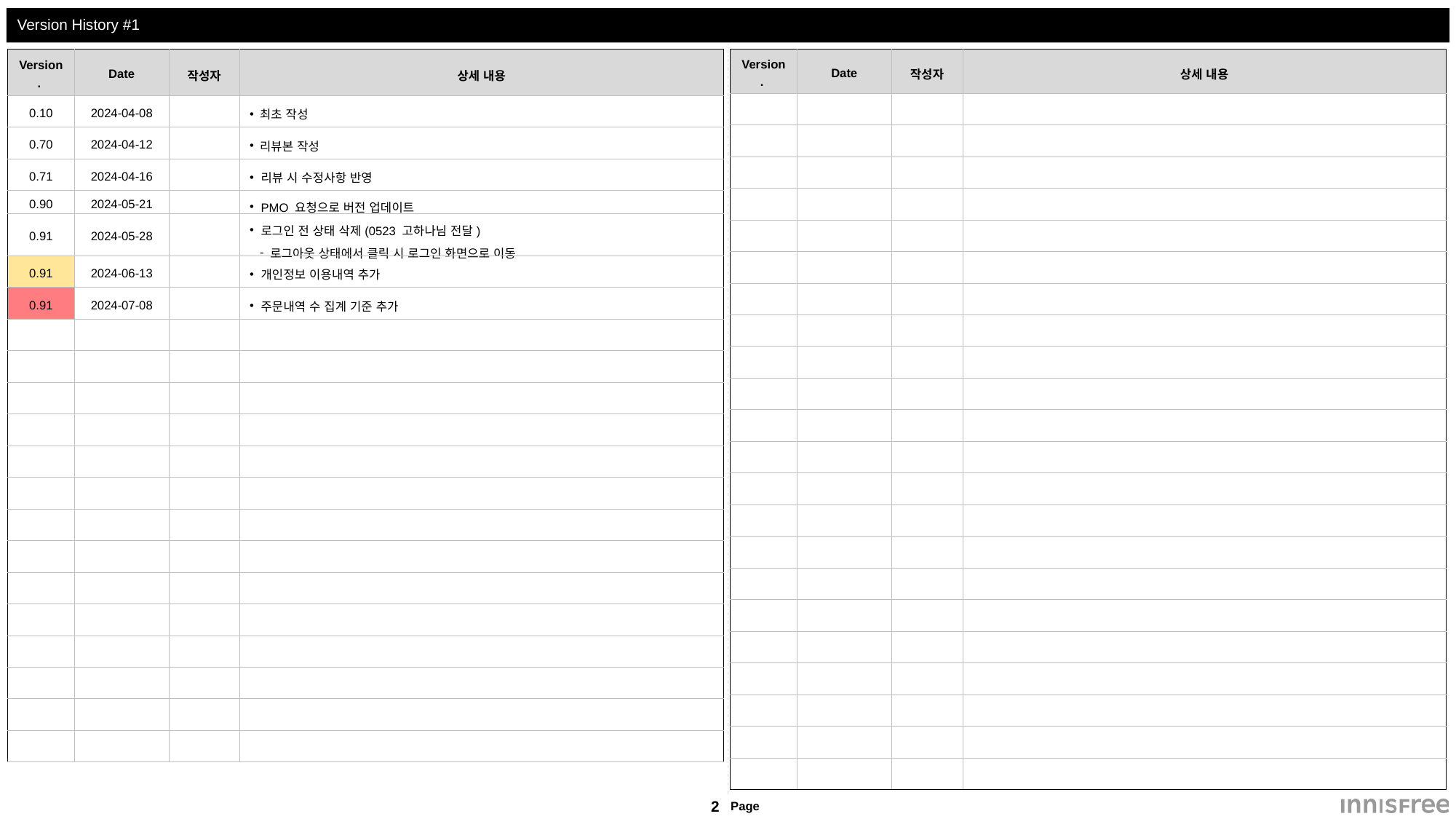

# Version History #1
| Version. | Date | 작성자 | 상세 내용 |
| --- | --- | --- | --- |
| 0.10 | 2024-04-08 |  | 최초 작성 |
| 0.70 | 2024-04-12 |  | 리뷰본 작성 |
| 0.71 | 2024-04-16 |  | 리뷰 시 수정사항 반영 |
| 0.90 | 2024-05-21 |  | PMO 요청으로 버전 업데이트 |
| 0.91 | 2024-05-28 |  | 로그인 전 상태 삭제(0523 고하나님 전달) 로그아웃 상태에서 클릭 시 로그인 화면으로 이동 |
| 0.91 | 2024-06-13 |  | 개인정보 이용내역 추가 |
| 0.91 | 2024-07-08 |  | 주문내역 수 집계 기준 추가 |
|  |  |  |  |
|  |  |  |  |
|  |  |  |  |
|  |  |  |  |
|  |  |  |  |
|  |  |  |  |
|  |  |  |  |
|  |  |  |  |
|  |  |  |  |
|  |  |  |  |
|  |  |  |  |
|  |  |  |  |
|  |  |  |  |
|  |  |  |  |
| Version. | Date | 작성자 | 상세 내용 |
| --- | --- | --- | --- |
|  |  |  |  |
|  |  |  |  |
|  |  |  |  |
|  |  |  |  |
|  |  |  |  |
|  |  |  |  |
|  |  |  |  |
|  |  |  |  |
|  |  |  |  |
|  |  |  |  |
|  |  |  |  |
|  |  |  |  |
|  |  |  |  |
|  |  |  |  |
|  |  |  |  |
|  |  |  |  |
|  |  |  |  |
|  |  |  |  |
|  |  |  |  |
|  |  |  |  |
|  |  |  |  |
|  |  |  |  |